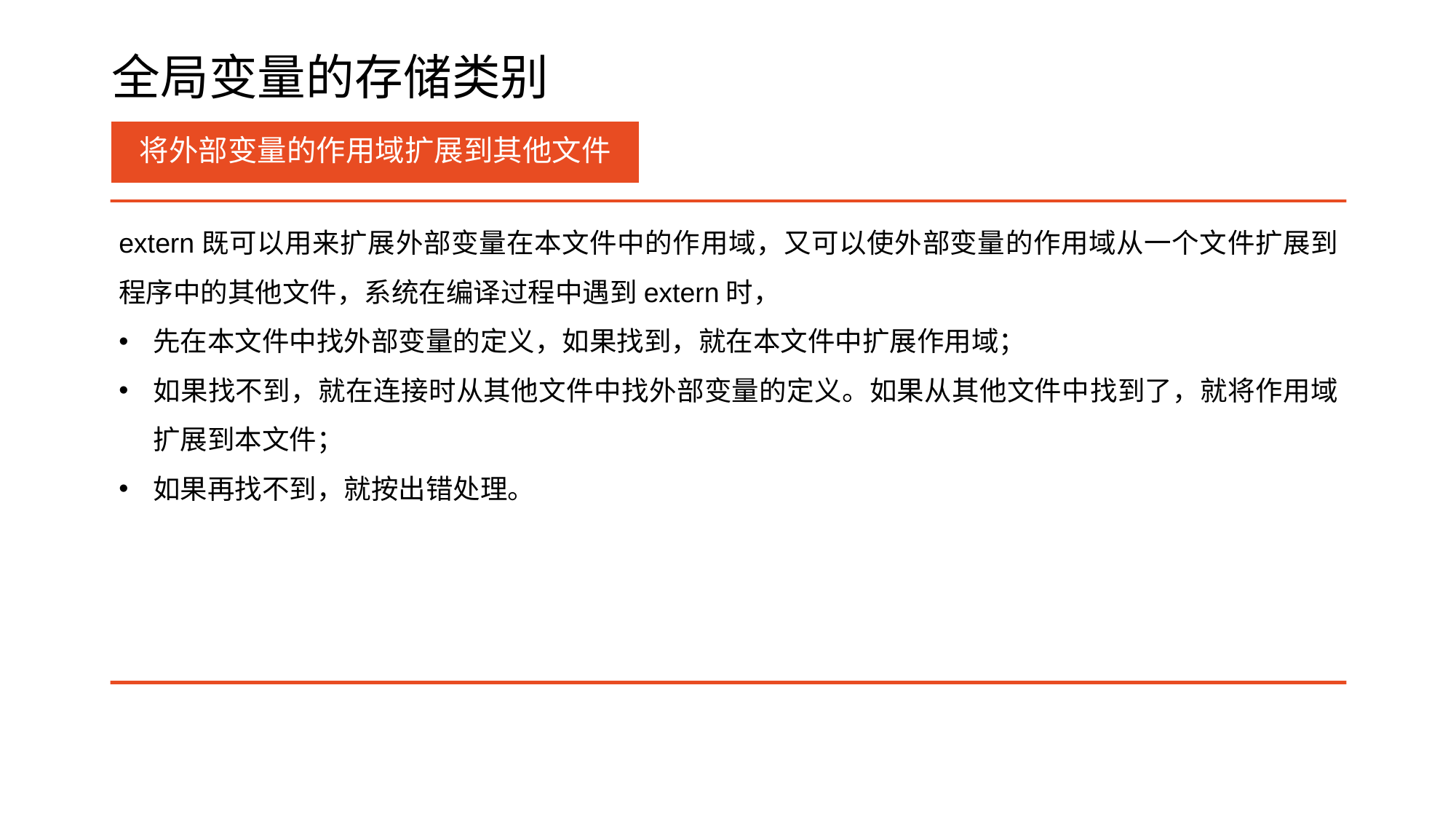

# 全局变量的存储类别
将外部变量的作用域扩展到其他文件
extern既可以用来扩展外部变量在本文件中的作用域，又可以使外部变量的作用域从一个文件扩展到程序中的其他文件，系统在编译过程中遇到extern时，
先在本文件中找外部变量的定义，如果找到，就在本文件中扩展作用域；
如果找不到，就在连接时从其他文件中找外部变量的定义。如果从其他文件中找到了，就将作用域扩展到本文件；
如果再找不到，就按出错处理。